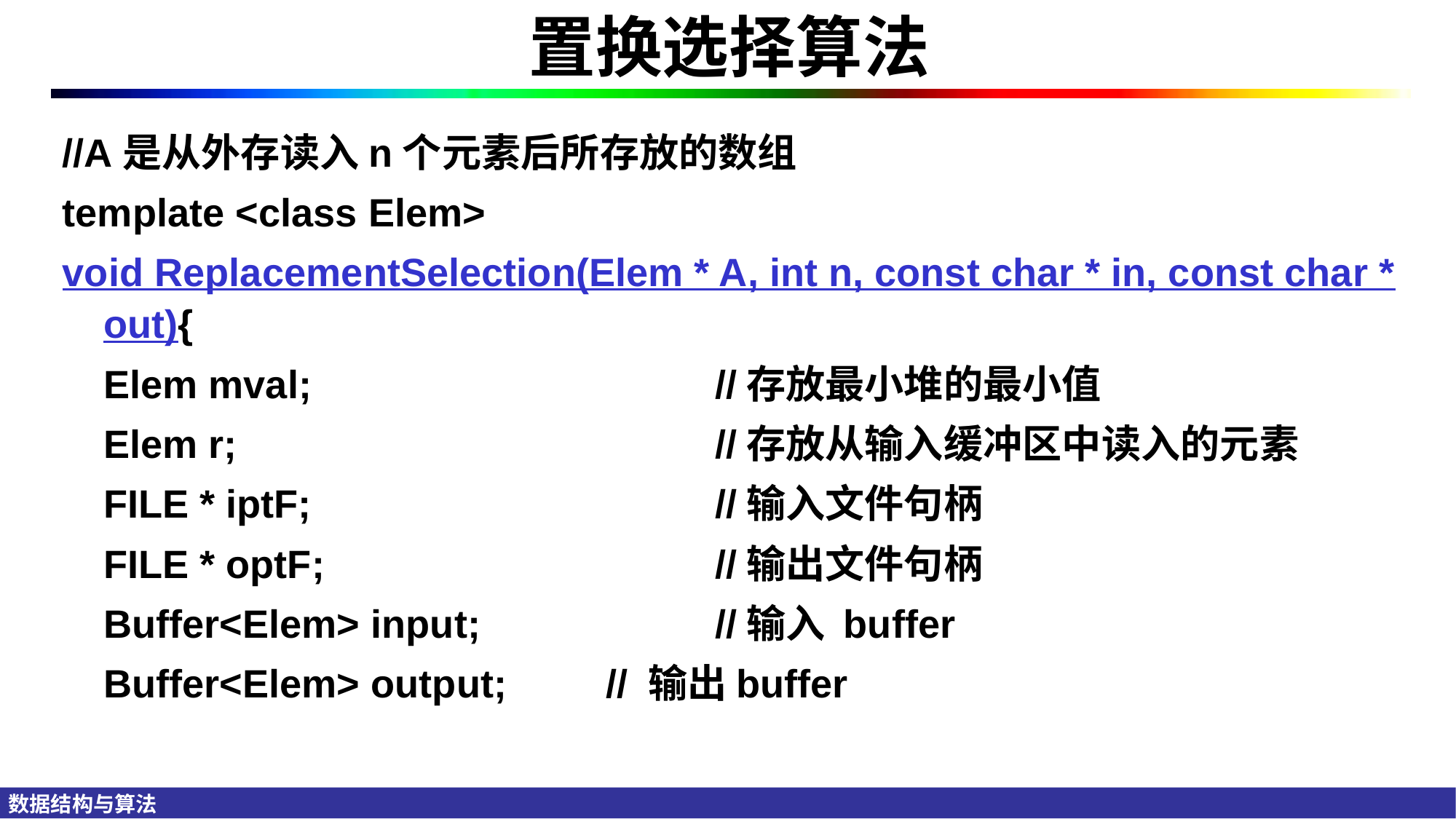

置换选择算法
//A是从外存读入n个元素后所存放的数组
template <class Elem>
void ReplacementSelection(Elem * A, int n, const char * in, const char * out){
	Elem mval;  	                          //存放最小堆的最小值
	Elem r;  		                          //存放从输入缓冲区中读入的元素
	FILE * iptF; 	                          //输入文件句柄
	FILE * optF; 	                          //输出文件句柄
	Buffer<Elem> input; 	                //输入 buffer
	Buffer<Elem> output; 	      // 输出buffer